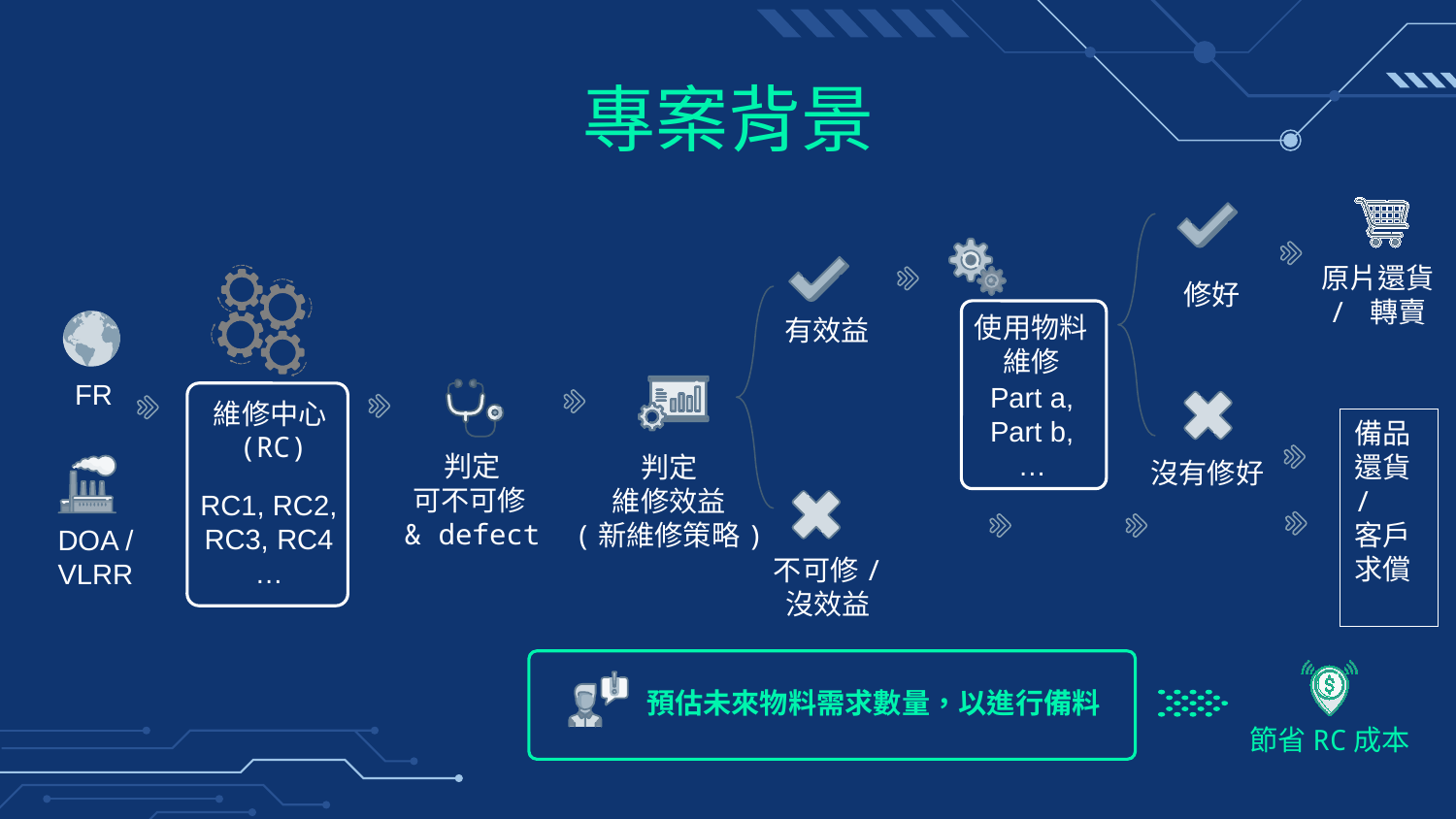

# 專案背景

原片還貨
/ 轉賣

修好

使用物料
維修
有效益

FR
Part a, Part b,
…

維修中心
(RC)

備品
還貨/
客戶求償

判定
可不可修
& defect
判定
維修效益
(新維修策略)

沒有修好

RC1, RC2,
RC3, RC4
…

DOA /
VLRR
不可修/
沒效益

預估未來物料需求數量，以進行備料

節省RC成本